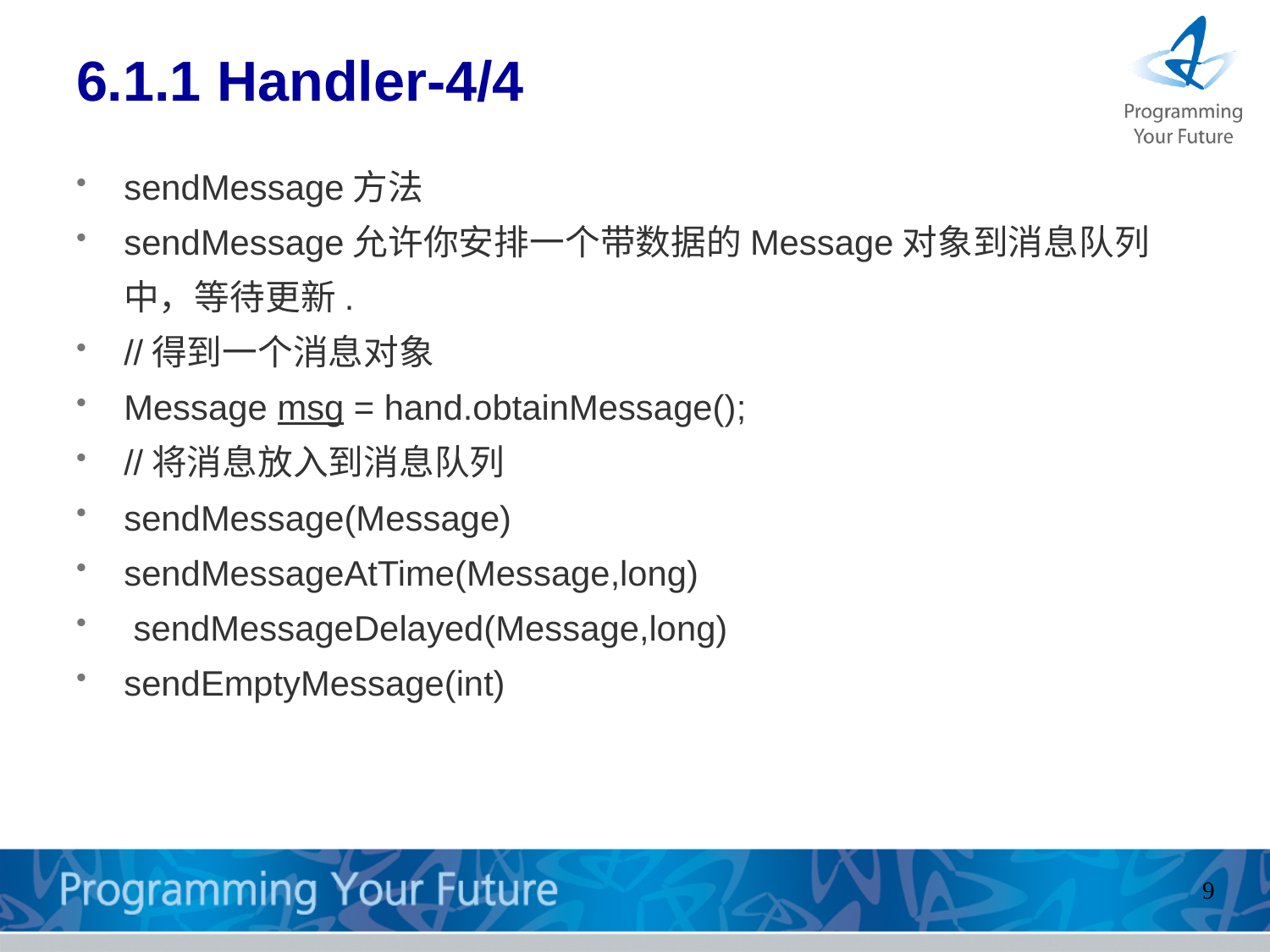

# 6.1.1 Handler-4/4
sendMessage方法
sendMessage允许你安排一个带数据的Message对象到消息队列中，等待更新.
//得到一个消息对象
Message msg = hand.obtainMessage();
//将消息放入到消息队列
sendMessage(Message)
sendMessageAtTime(Message,long)
 sendMessageDelayed(Message,long)
sendEmptyMessage(int)